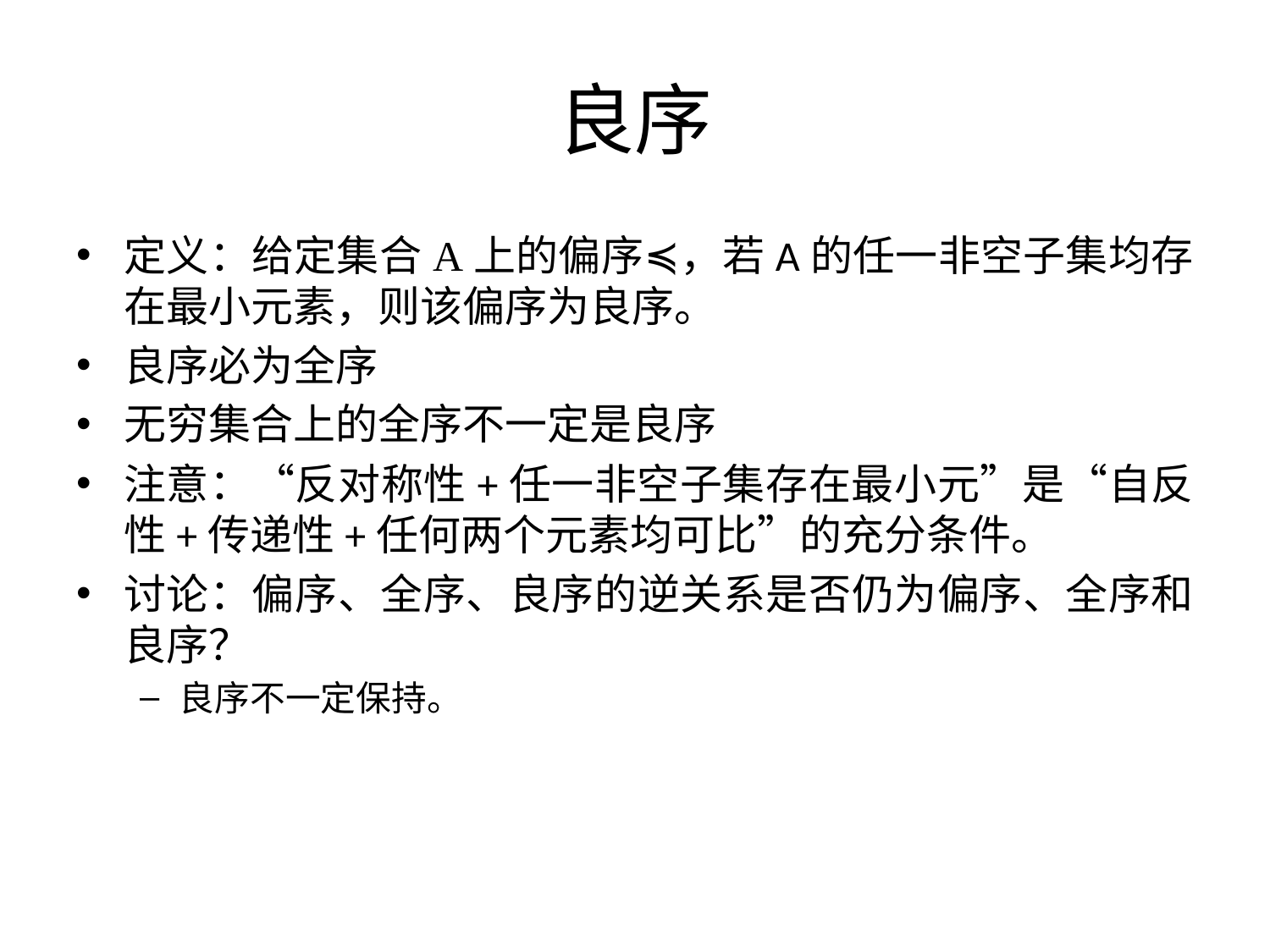

# 良序
定义：给定集合A上的偏序≼，若A的任一非空子集均存在最小元素，则该偏序为良序。
良序必为全序
无穷集合上的全序不一定是良序
注意：“反对称性+任一非空子集存在最小元”是“自反性+传递性+任何两个元素均可比”的充分条件。
讨论：偏序、全序、良序的逆关系是否仍为偏序、全序和良序？
良序不一定保持。